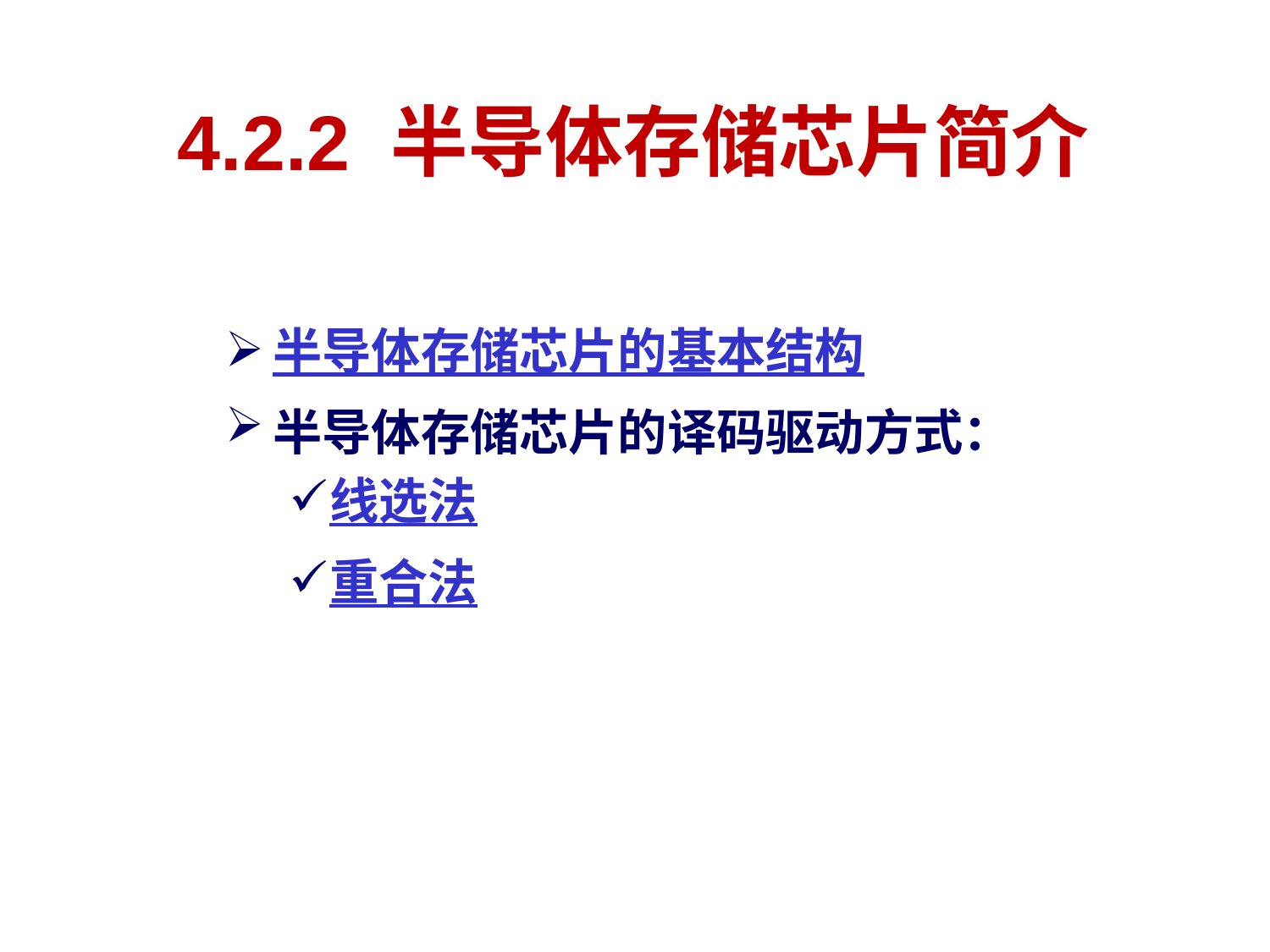

# 4.2.2 半导体存储芯片简介
半导体存储芯片的基本结构
半导体存储芯片的译码驱动方式：
线选法
重合法